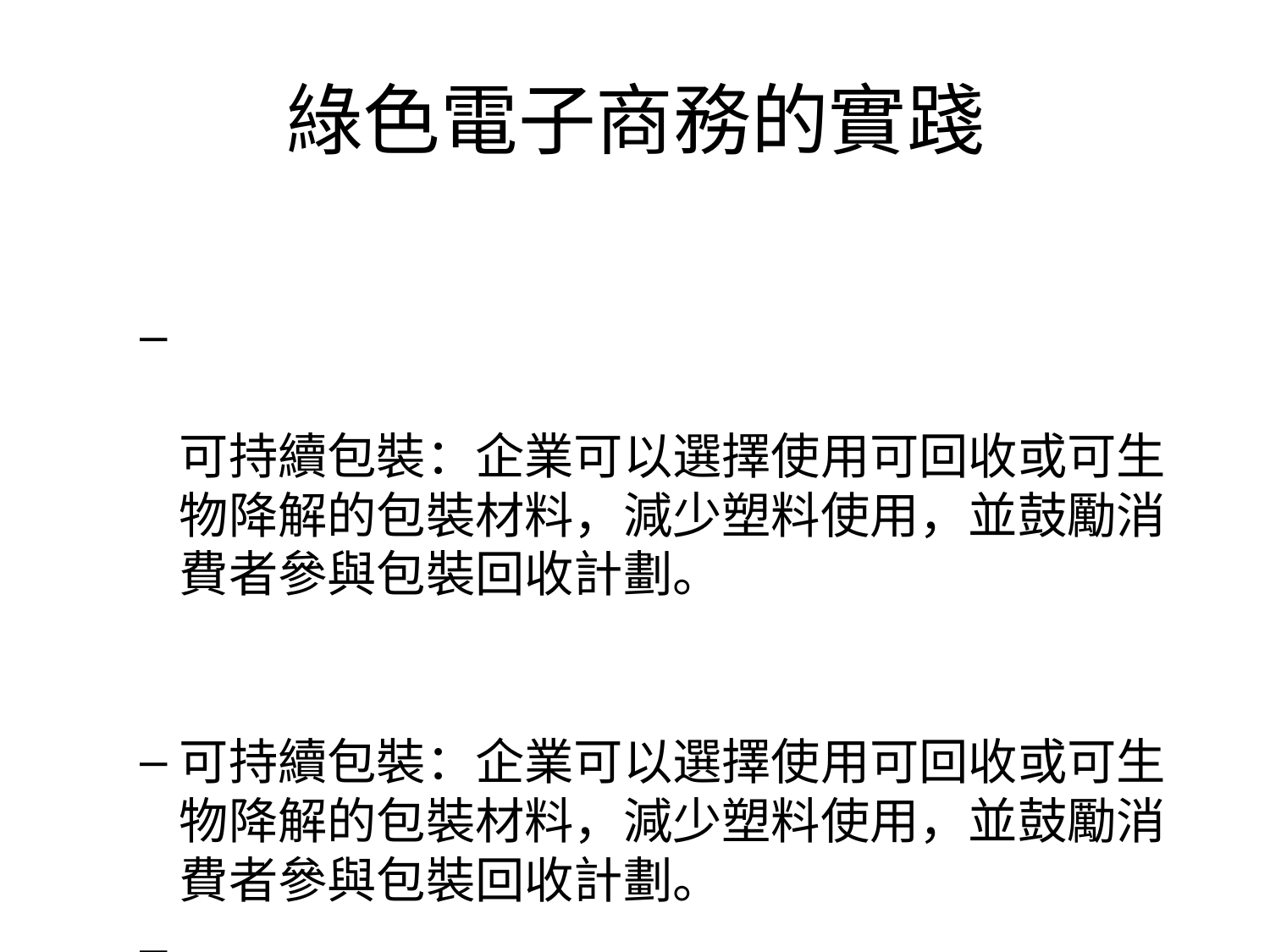

# 綠色電子商務的實踐

可持續包裝：企業可以選擇使用可回收或可生物降解的包裝材料，減少塑料使用，並鼓勵消費者參與包裝回收計劃。
可持續包裝：企業可以選擇使用可回收或可生物降解的包裝材料，減少塑料使用，並鼓勵消費者參與包裝回收計劃。
低碳物流：通過優化運輸路線和使用新能源車輛，企業可以降低物流過程中的碳排放。同時，推行碳中和措施，減少對環境的影響。
低碳物流：通過優化運輸路線和使用新能源車輛，企業可以降低物流過程中的碳排放。同時，推行碳中和措施，減少對環境的影響。
促進循環經濟：企業可以推出產品回收計劃，鼓勵消費者退回用過的產品進行再利用或再製造，推動資源的可持續利用。
促進循環經濟：企業可以推出產品回收計劃，鼓勵消費者退回用過的產品進行再利用或再製造，推動資源的可持續利用。
供應鏈透明度：通過提升供應鏈的透明度，確保所有生產和供應過程符合環保標準，減少對環境的破壞。
供應鏈透明度：通過提升供應鏈的透明度，確保所有生產和供應過程符合環保標準，減少對環境的破壞。